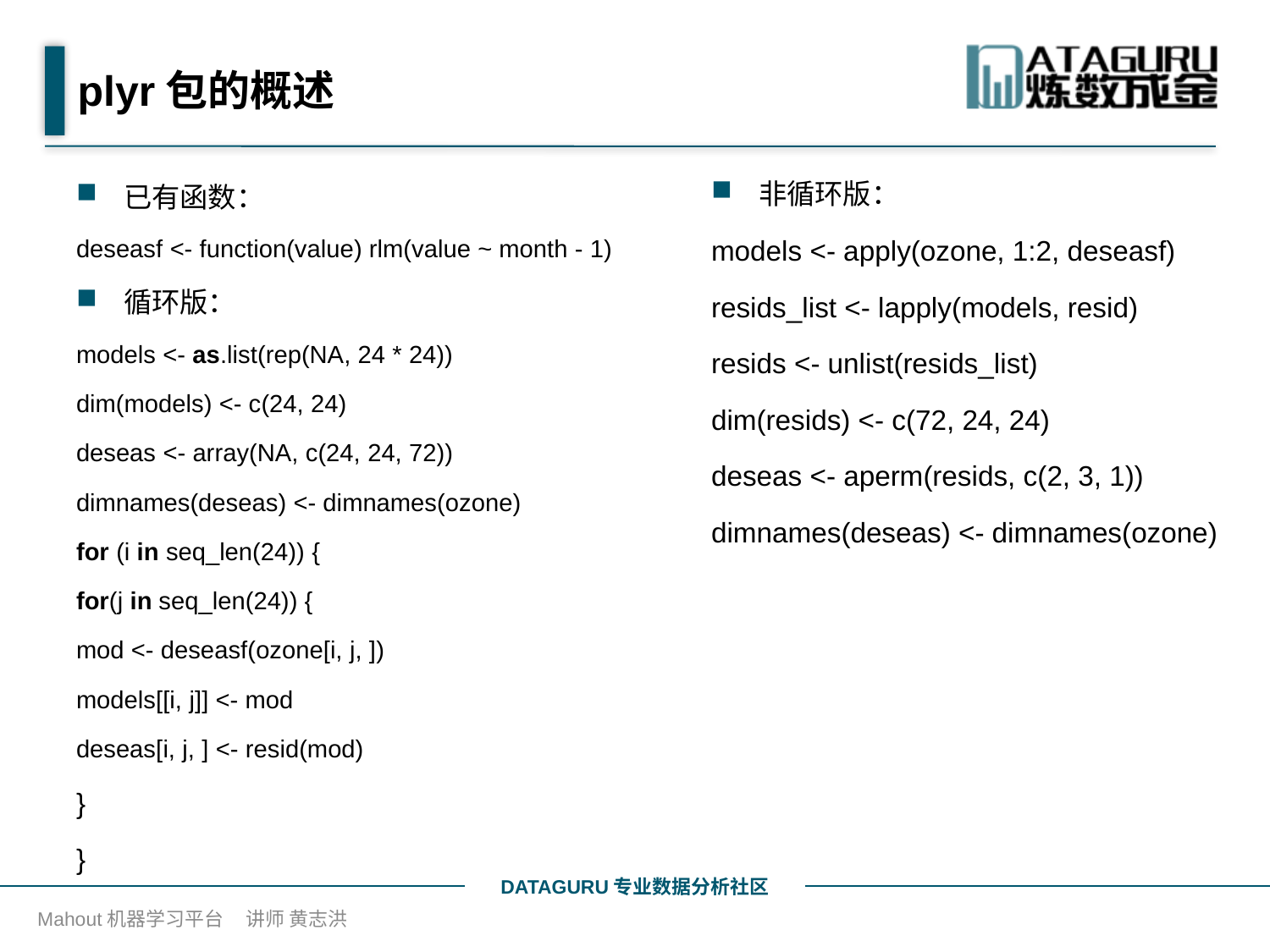

# plyr包的概述
非循环版：
models <- apply(ozone, 1:2, deseasf)
resids_list <- lapply(models, resid)
resids <- unlist(resids_list)
dim(resids) <- c(72, 24, 24)
deseas <- aperm(resids, c(2, 3, 1))
dimnames(deseas) <- dimnames(ozone)

已有函数：
deseasf <- function(value) rlm(value ~ month - 1)
循环版：
models <- as.list(rep(NA, 24 * 24))
dim(models) <- c(24, 24)
deseas <- array(NA, c(24, 24, 72))
dimnames(deseas) <- dimnames(ozone)
for (i in seq_len(24)) {
for(j in seq_len(24)) {
mod <- deseasf(ozone[i, j, ])
models[[i, j]] <- mod
deseas[i, j, ] <- resid(mod)
}
}